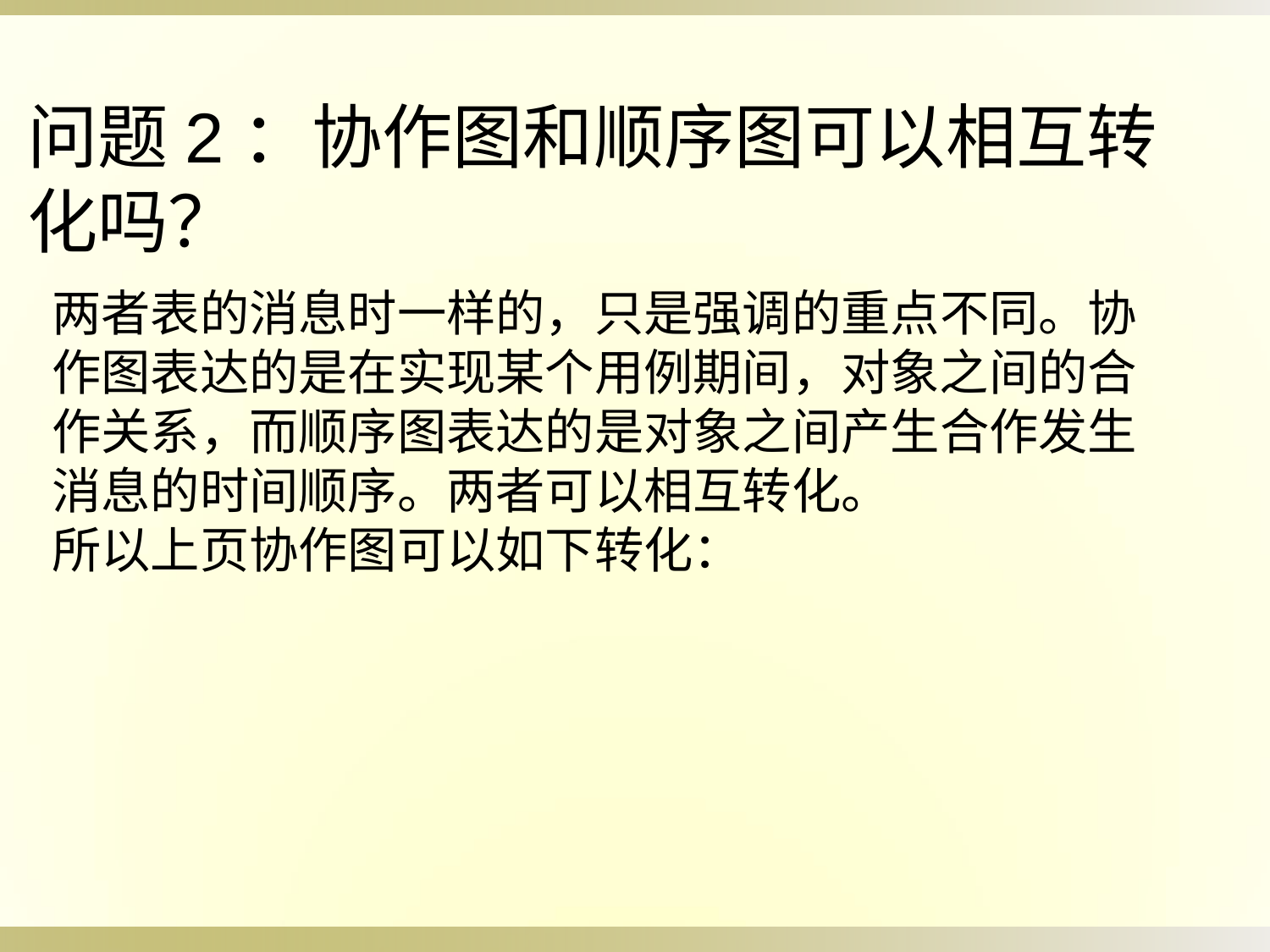

问题2：协作图和顺序图可以相互转化吗？
两者表的消息时一样的，只是强调的重点不同。协作图表达的是在实现某个用例期间，对象之间的合作关系，而顺序图表达的是对象之间产生合作发生消息的时间顺序。两者可以相互转化。
所以上页协作图可以如下转化：